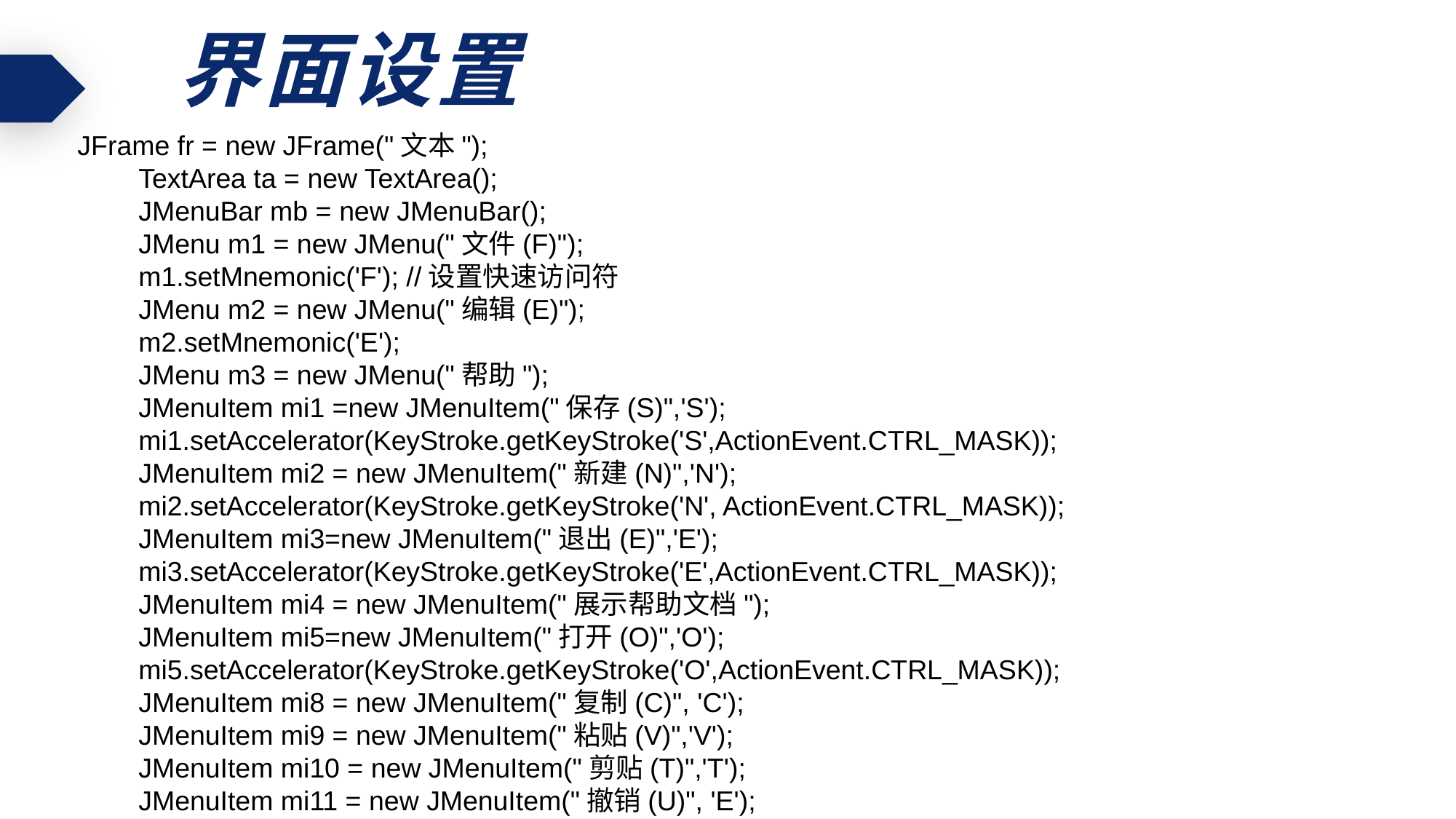

界面设置

JFrame fr = new JFrame("文本");
        TextArea ta = new TextArea();
        JMenuBar mb = new JMenuBar();
        JMenu m1 = new JMenu("文件(F)");
        m1.setMnemonic('F'); //设置快速访问符
        JMenu m2 = new JMenu("编辑(E)");
        m2.setMnemonic('E');
        JMenu m3 = new JMenu("帮助");
        JMenuItem mi1 =new JMenuItem("保存(S)",'S');
        mi1.setAccelerator(KeyStroke.getKeyStroke('S',ActionEvent.CTRL_MASK));
        JMenuItem mi2 = new JMenuItem("新建(N)",'N');
        mi2.setAccelerator(KeyStroke.getKeyStroke('N', ActionEvent.CTRL_MASK));
        JMenuItem mi3=new JMenuItem("退出(E)",'E');
        mi3.setAccelerator(KeyStroke.getKeyStroke('E',ActionEvent.CTRL_MASK));
        JMenuItem mi4 = new JMenuItem("展示帮助文档");
        JMenuItem mi5=new JMenuItem("打开(O)",'O');
        mi5.setAccelerator(KeyStroke.getKeyStroke('O',ActionEvent.CTRL_MASK));
        JMenuItem mi8 = new JMenuItem("复制(C)", 'C');
        JMenuItem mi9 = new JMenuItem("粘贴(V)",'V');
        JMenuItem mi10 = new JMenuItem("剪贴(T)",'T');
        JMenuItem mi11 = new JMenuItem("撤销(U)", 'E');